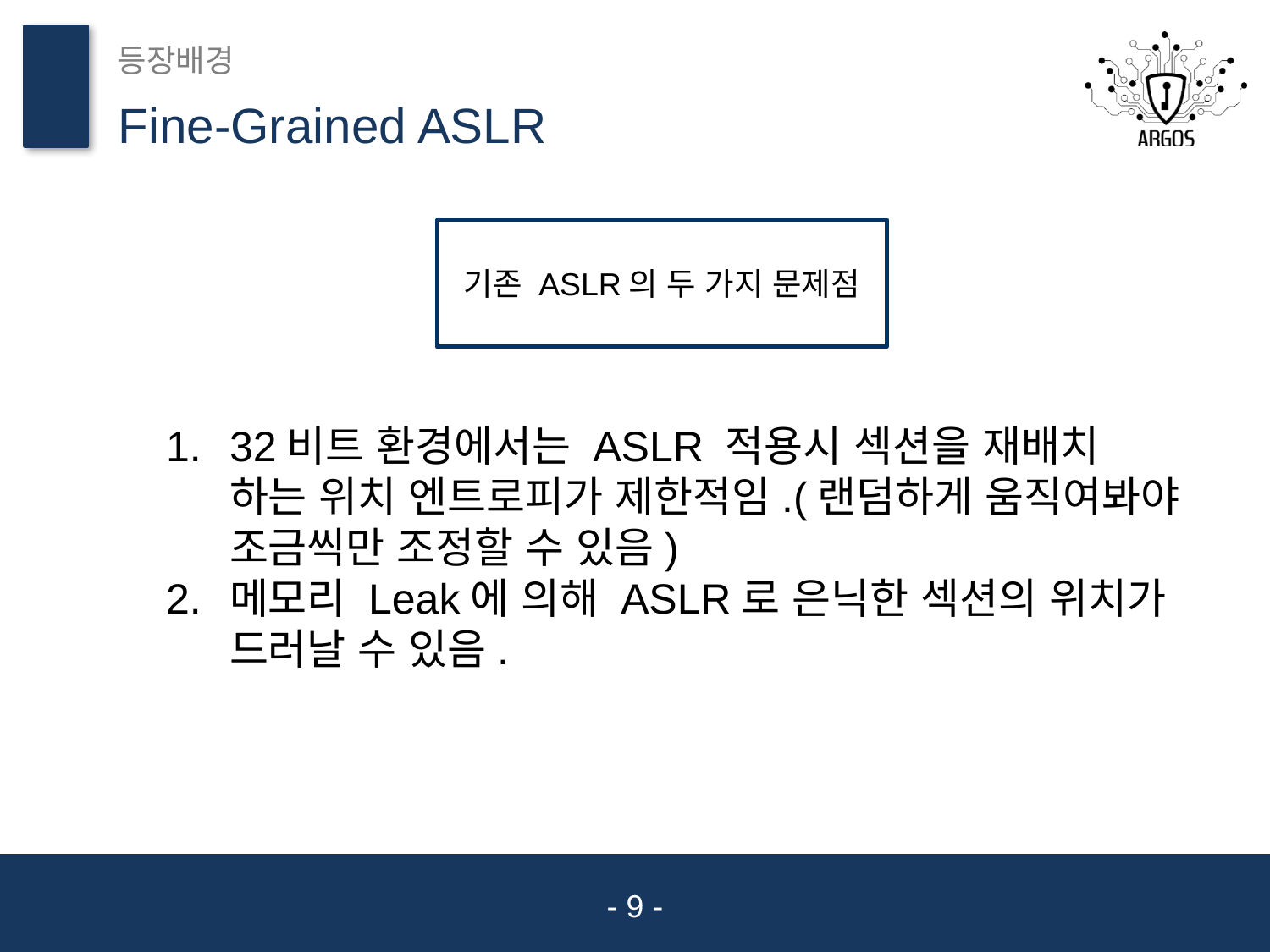

등장배경
Fine-Grained ASLR
기존 ASLR의 두 가지 문제점
32비트 환경에서는 ASLR 적용시 섹션을 재배치
하는 위치 엔트로피가 제한적임.(랜덤하게 움직여봐야
조금씩만 조정할 수 있음)
메모리 Leak에 의해 ASLR로 은닉한 섹션의 위치가
드러날 수 있음.
- 9 -